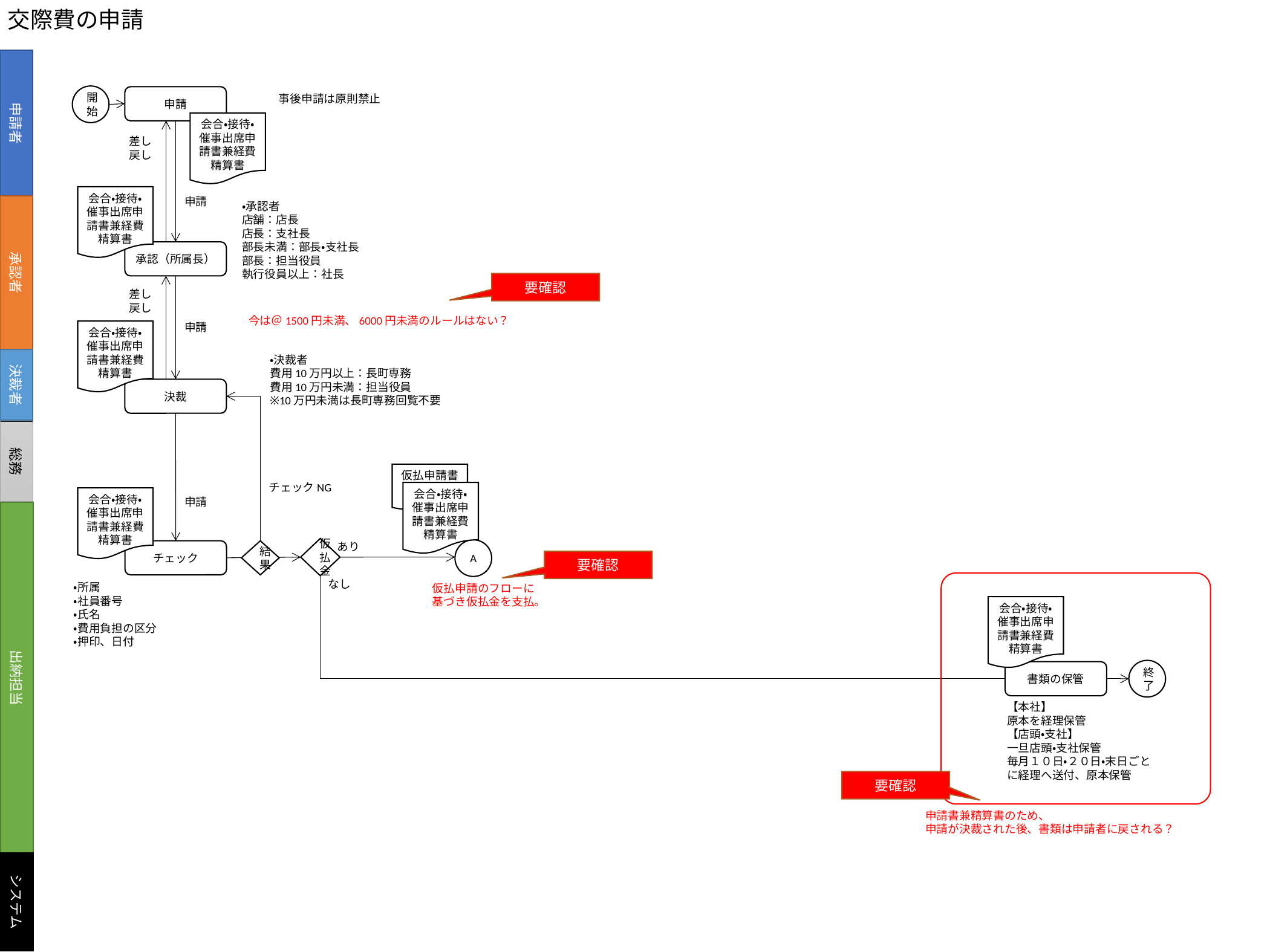

交際費の申請
申請者
開始
申請
事後申請は原則禁止
会合・接待・催事出席申請書兼経費精算書
差し戻し
会合・接待・催事出席申請書兼経費精算書
申請
・承認者
店舗：店長
店長：支社長
部長未満：部長・支社長
部長：担当役員
執行役員以上：社長
承認者
承認（所属長）
要確認
差し戻し
今は＠1500円未満、6000円未満のルールはない？
申請
会合・接待・催事出席申請書兼経費精算書
・決裁者
費用10万円以上：長町専務
費用10万円未満：担当役員
※10万円未満は長町専務回覧不要
決裁者
決裁
総務
仮払申請書ｊ
チェックNG
会合・接待・催事出席申請書兼経費精算書
会合・接待・催事出席申請書兼経費精算書
申請
出納担当
あり
仮払金
A
チェック
結果
要確認
なし

・所属
・社員番号
・氏名
・費用負担の区分
・押印、日付
仮払申請のフローに基づき仮払金を支払。
会合・接待・催事出席申請書兼経費精算書
終了
書類の保管
【本社】
原本を経理保管
【店頭・支社】
一旦店頭・支社保管
毎月１０日・２０日・末日ごとに経理へ送付、原本保管
要確認
申請書兼精算書のため、
申請が決裁された後、書類は申請者に戻される？
システム